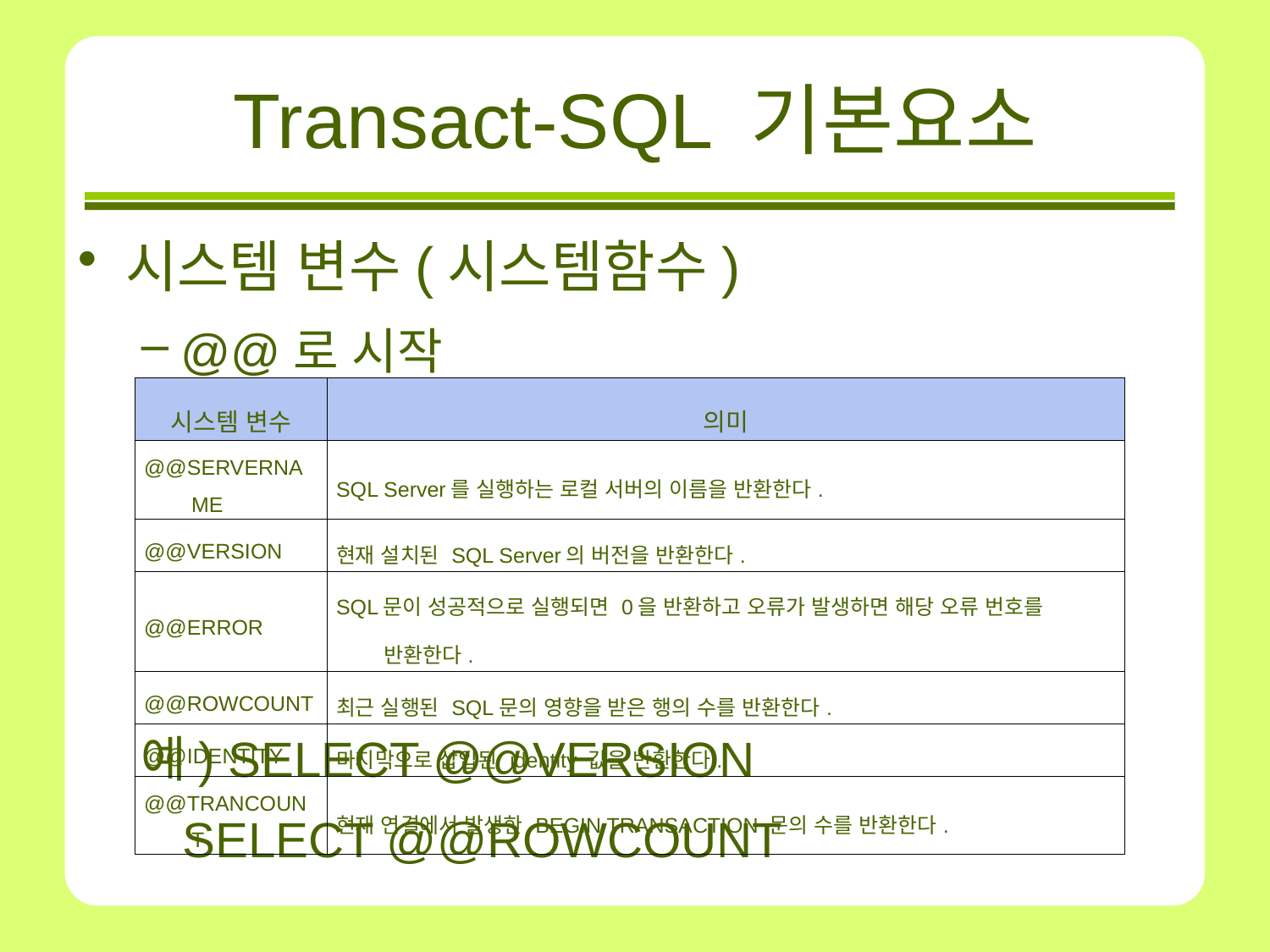

# Transact-SQL 기본요소
시스템 변수(시스템함수)
@@로 시작

예) SELECT @@VERSION
   SELECT @@ROWCOUNT

| 시스템 변수 | 의미 |
| --- | --- |
| @@SERVERNAME | SQL Server를 실행하는 로컬 서버의 이름을 반환한다. |
| @@VERSION | 현재 설치된 SQL Server의 버전을 반환한다. |
| @@ERROR | SQL문이 성공적으로 실행되면 0을 반환하고 오류가 발생하면 해당 오류 번호를 반환한다. |
| @@ROWCOUNT | 최근 실행된 SQL문의 영향을 받은 행의 수를 반환한다. |
| @@IDENTITY | 마지막으로 삽입된 identity 값을 반환한다. |
| @@TRANCOUNT | 현재 연결에서 발생한 BEGIN TRANSACTION 문의 수를 반환한다. |